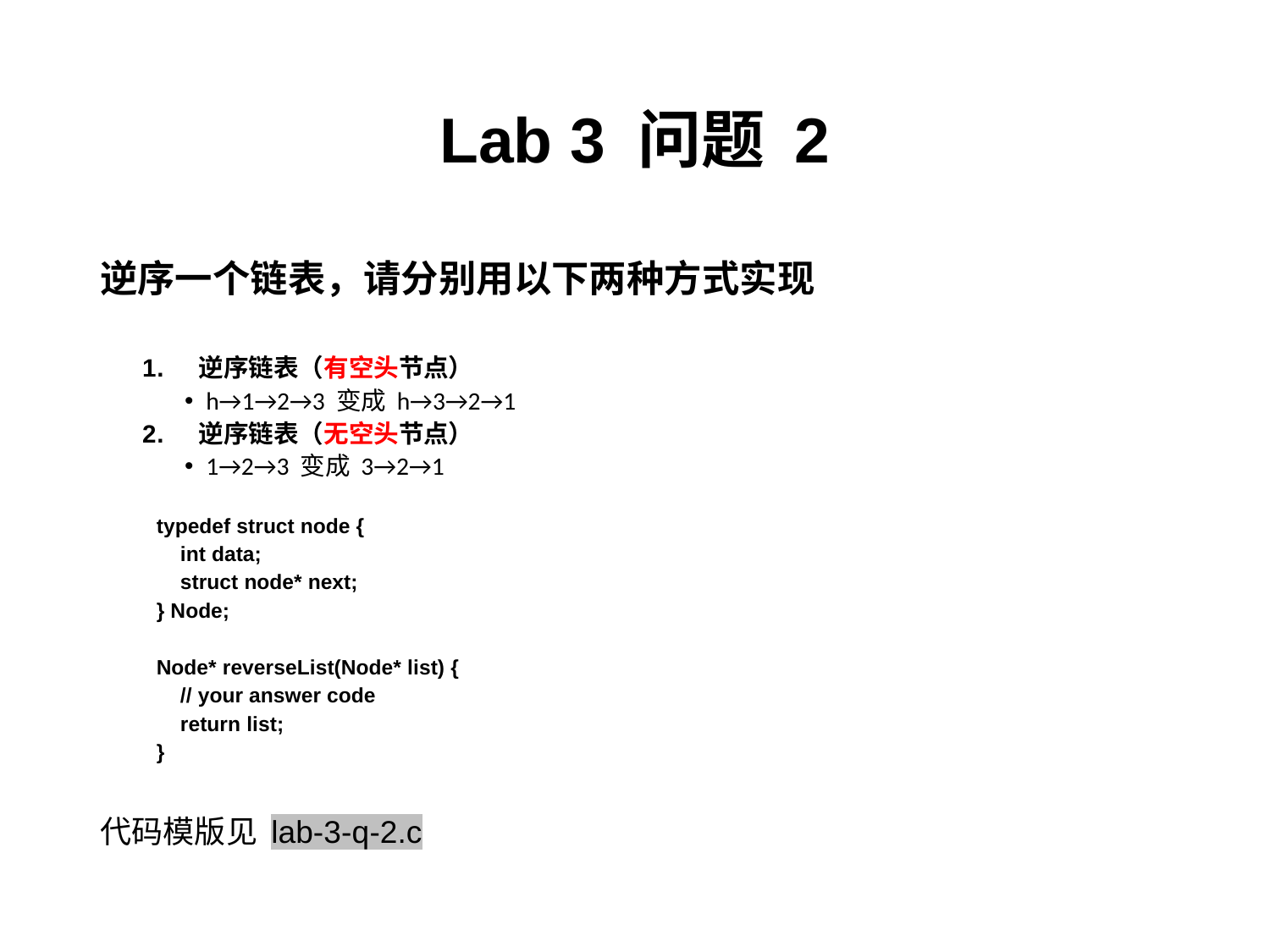

# Lab 3 问题 2
逆序一个链表，请分别用以下两种方式实现

逆序链表（有空头节点）
h→1→2→3 变成 h→3→2→1
逆序链表（无空头节点）
1→2→3 变成 3→2→1

typedef struct node {
    int data;
    struct node* next;
} Node;

Node* reverseList(Node* list) {
    // your answer code
    return list;
}

代码模版见 lab-3-q-2.c